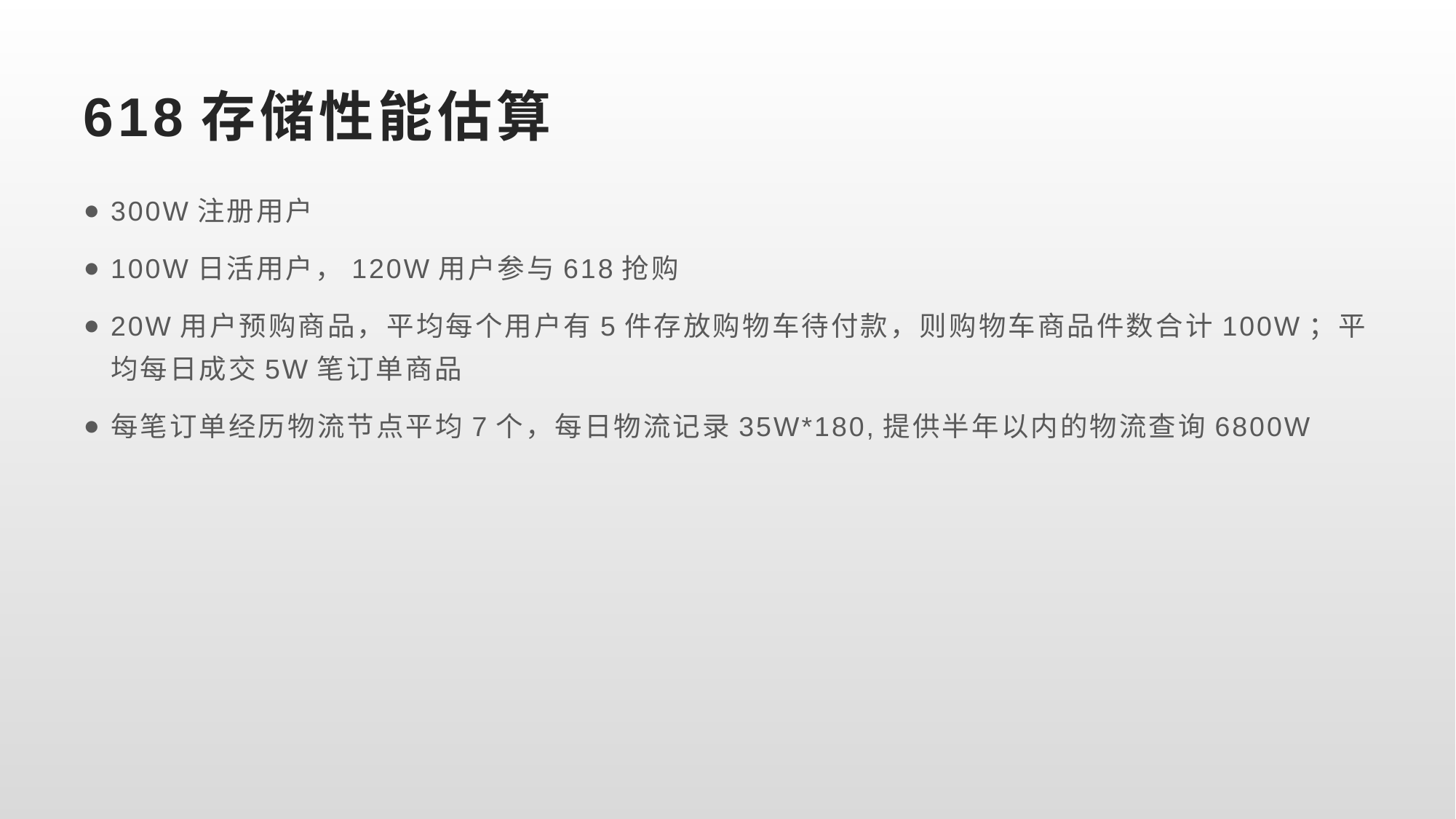

# 618存储性能估算
300W注册用户
100W日活用户，120W用户参与618抢购
20W用户预购商品，平均每个用户有5件存放购物车待付款，则购物车商品件数合计100W；平均每日成交5W笔订单商品
每笔订单经历物流节点平均7个，每日物流记录35W*180,提供半年以内的物流查询6800W